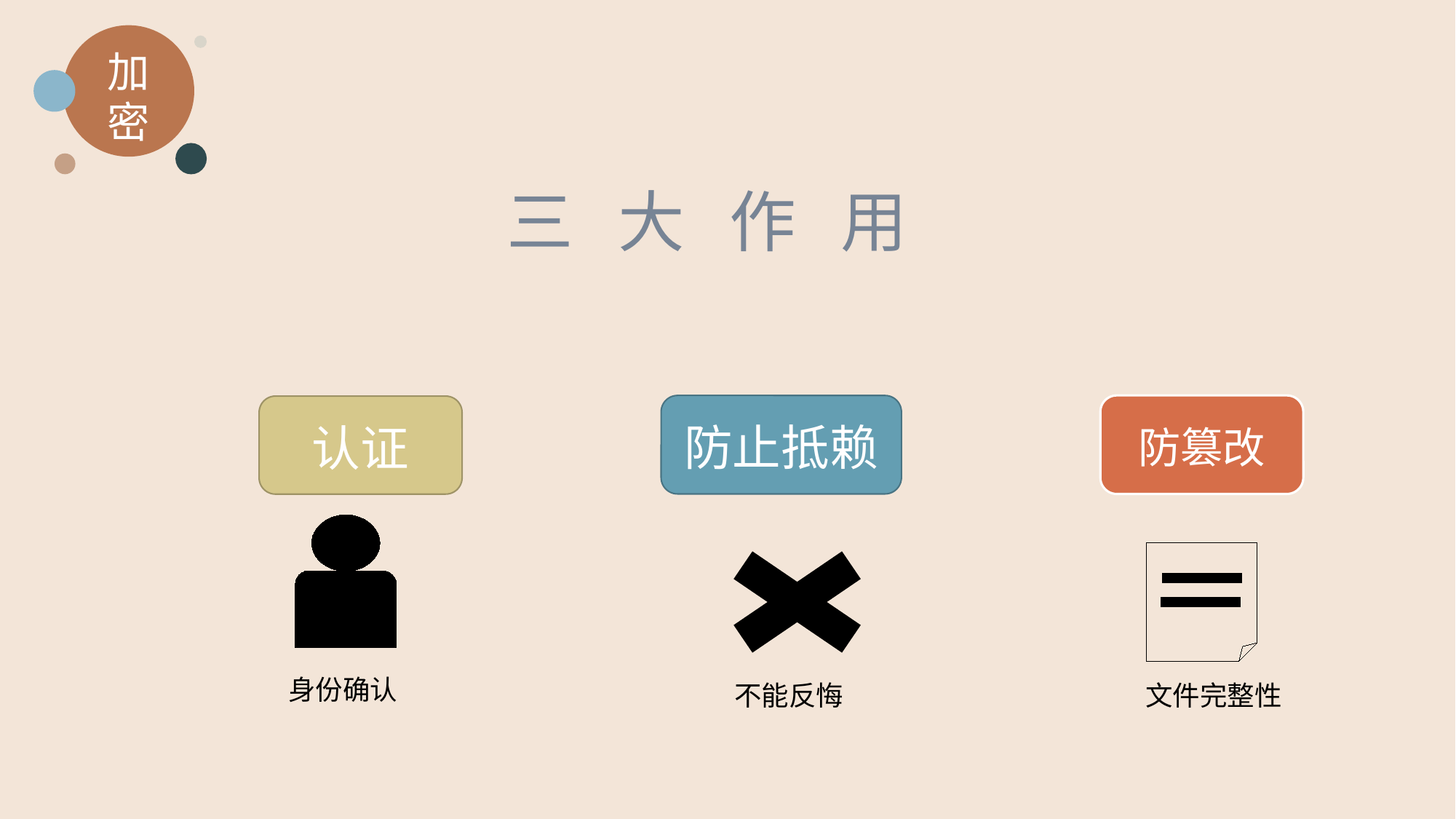

加
密
三   大   作   用
防篡改
防止抵赖
认证

身份确认
不能反悔
文件完整性